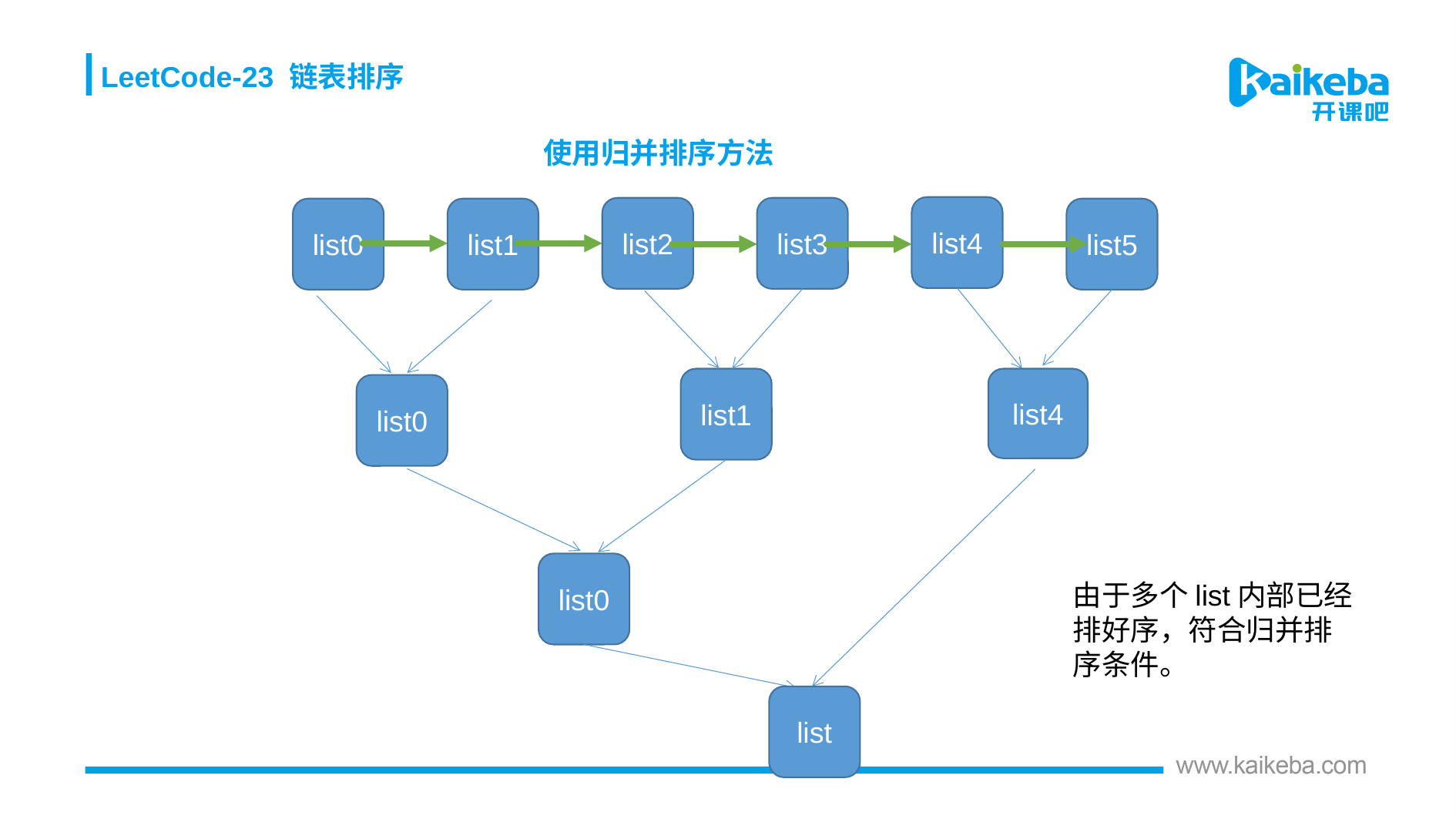

LeetCode-23 链表排序
使用归并排序方法
list4
list2
list3
list0
list1
list5
list4
list1
list0
list0
由于多个list内部已经排好序，符合归并排序条件。
list